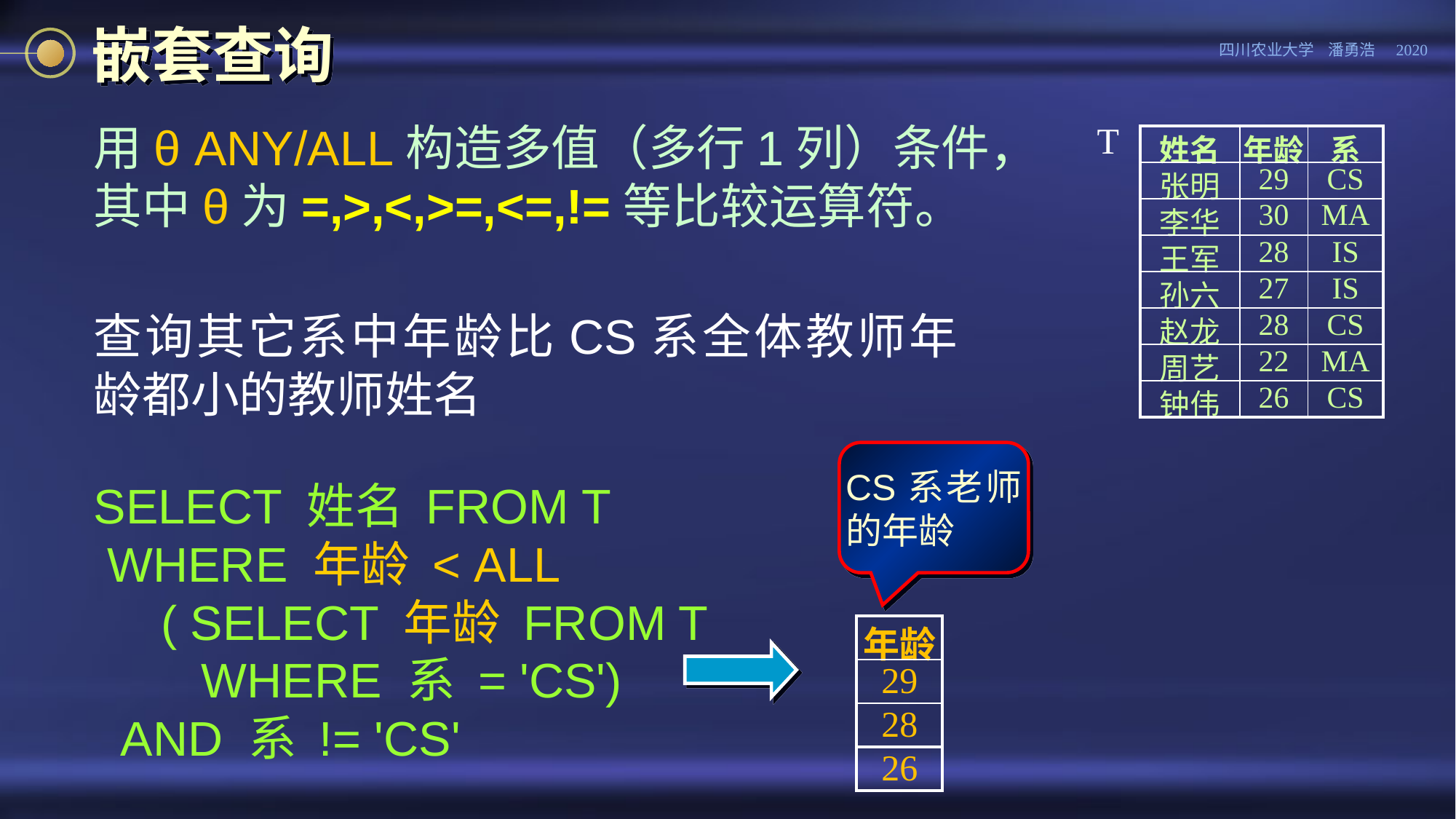

# 嵌套查询
用θ ANY/ALL构造多值（多行1列）条件，其中θ为=,>,<,>=,<=,!=等比较运算符。
T
| 姓名 | 年龄 | 系 |
| --- | --- | --- |
| 张明 | 29 | CS |
| 李华 | 30 | MA |
| 王军 | 28 | IS |
| 孙六 | 27 | IS |
| 赵龙 | 28 | CS |
| 周艺 | 22 | MA |
| 钟伟 | 26 | CS |
查询其它系中年龄比CS系全体教师年龄都小的教师姓名
CS系老师的年龄
SELECT 姓名 FROM T
 WHERE 年龄 < ALL
     ( SELECT 年龄 FROM T
        WHERE 系 = 'CS')
  AND 系 != 'CS'
| 年龄 |
| --- |
| 29 |
| 28 |
| 26 |